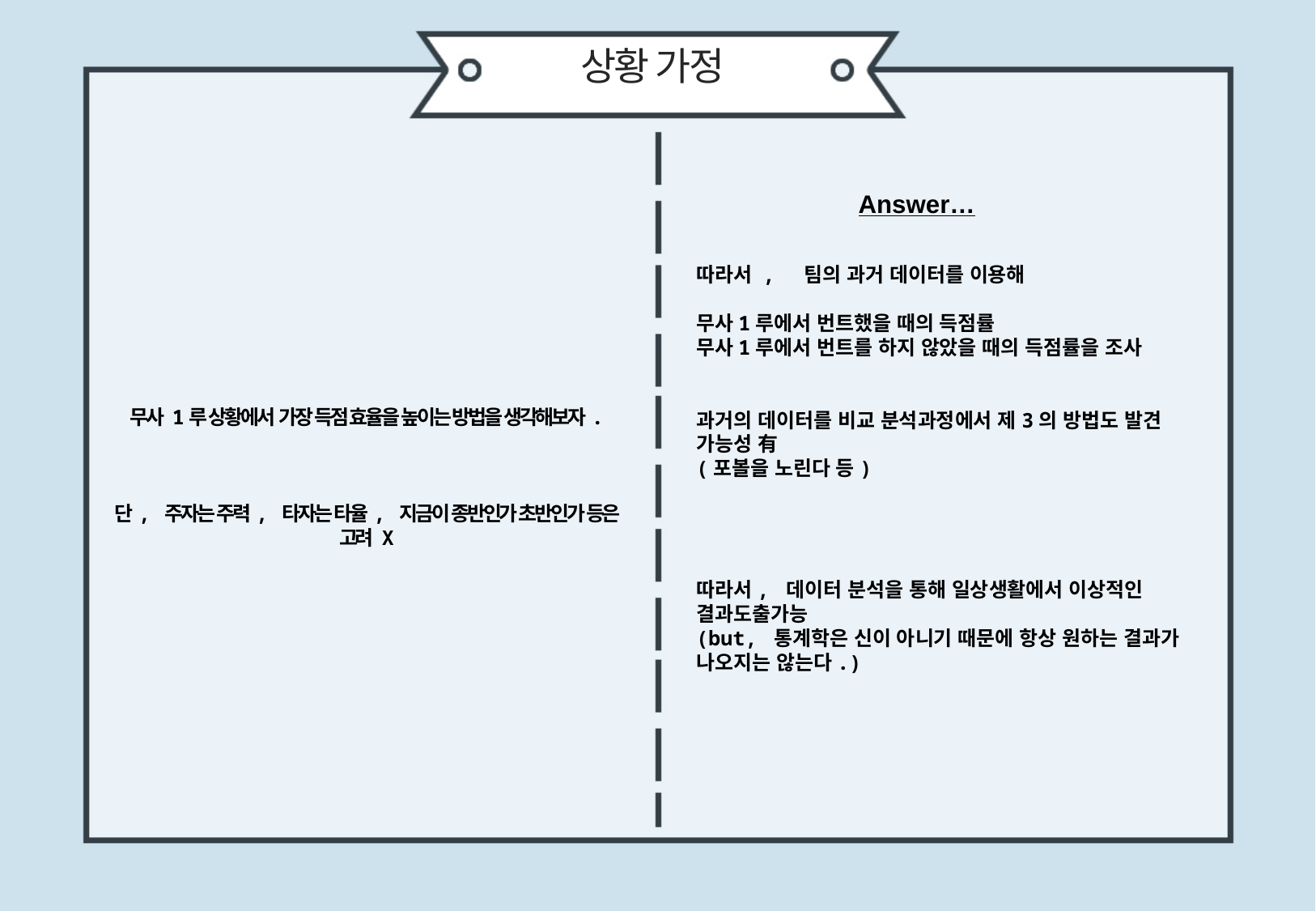

상황 가정
Answer…

따라서 ,  팀의 과거 데이터를 이용해

무사1루에서 번트했을 때의 득점률
무사1루에서 번트를 하지 않았을 때의 득점률을 조사

과거의 데이터를 비교 분석과정에서 제3의 방법도 발견 가능성 有
(포볼을 노린다 등)

따라서, 데이터 분석을 통해 일상생활에서 이상적인 결과도출가능
(but, 통계학은 신이 아니기 때문에 항상 원하는 결과가 나오지는 않는다.)

무사 1루 상황에서  가장 득점 효율을 높이는 방법을 생각해보자.

단, 주자는 주력, 타자는 타율, 지금이 종반인가 초반인가 등은
고려 X